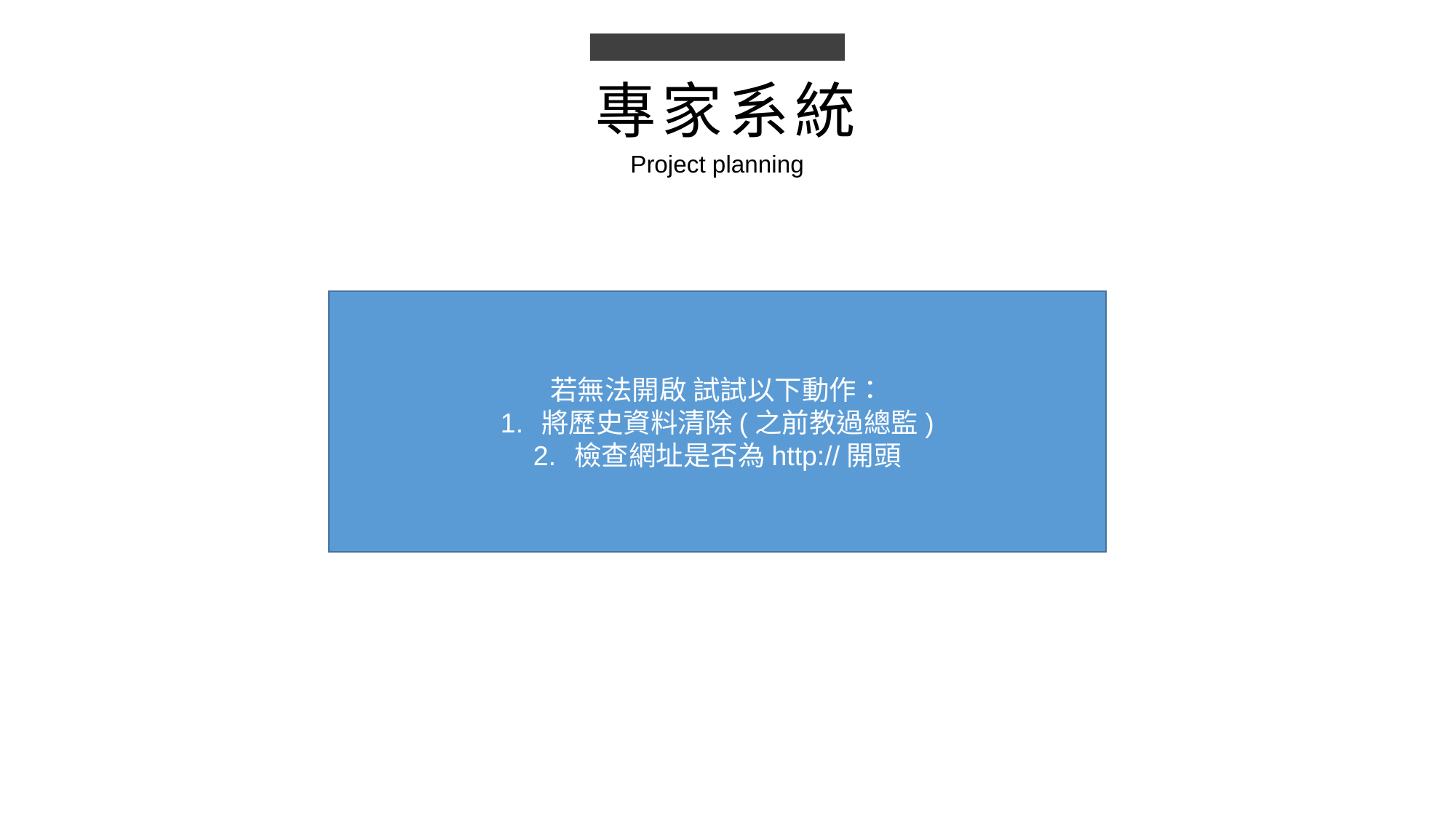

專家系統
Project planning
若無法開啟 試試以下動作：
將歷史資料清除(之前教過總監)
檢查網址是否為http://開頭